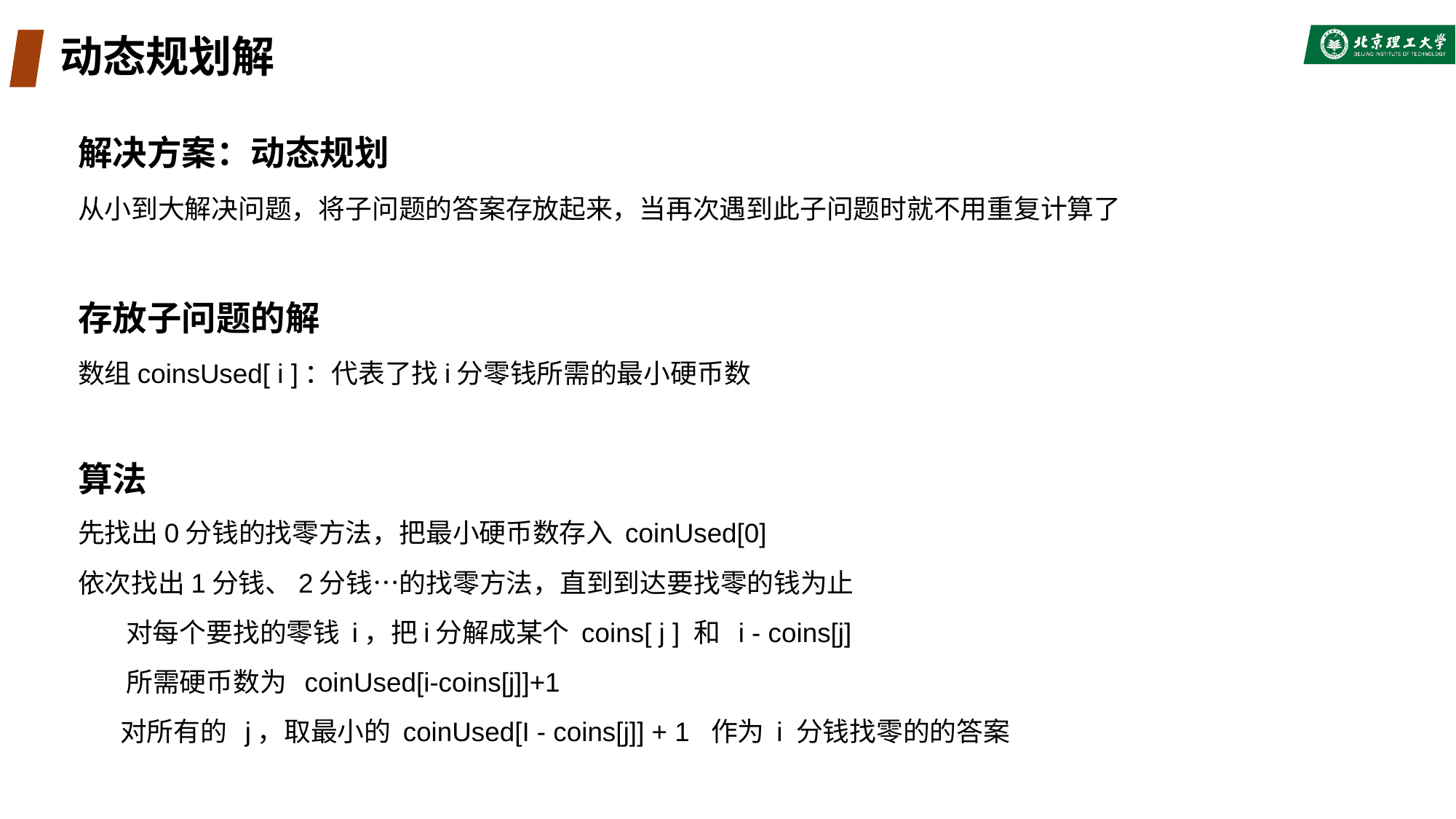

# 动态规划解
解决方案：动态规划
从小到大解决问题，将子问题的答案存放起来，当再次遇到此子问题时就不用重复计算了

存放子问题的解
数组coinsUsed[ i ]：代表了找i分零钱所需的最小硬币数

算法
先找出0分钱的找零方法，把最小硬币数存入 coinUsed[0]
依次找出1分钱、2分钱…的找零方法，直到到达要找零的钱为止
       对每个要找的零钱 i，把i分解成某个 coins[ j ] 和  i - coins[j]
       所需硬币数为  coinUsed[i-coins[j]]+1
      对所有的  j，取最小的 coinUsed[I - coins[j]] + 1  作为 i 分钱找零的的答案